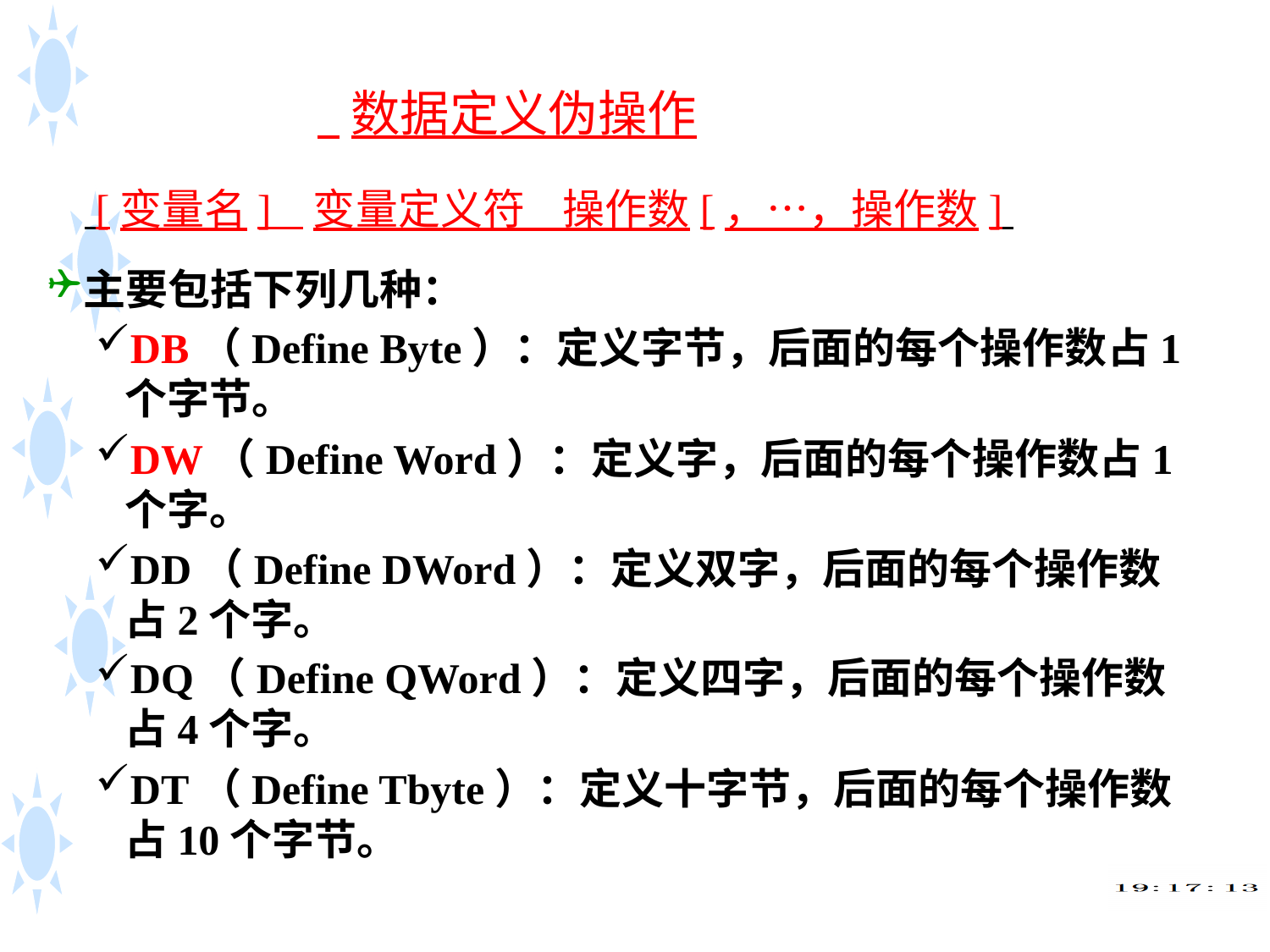

数据定义伪操作
 [变量名]   变量定义符    操作数[，…，操作数]
主要包括下列几种：
DB（Define Byte）：定义字节，后面的每个操作数占1个字节。
DW（Define Word）：定义字，后面的每个操作数占1个字。
DD（Define DWord）：定义双字，后面的每个操作数占2个字。
DQ（Define QWord）：定义四字，后面的每个操作数占4个字。
DT（Define Tbyte）：定义十字节，后面的每个操作数占10个字节。
61